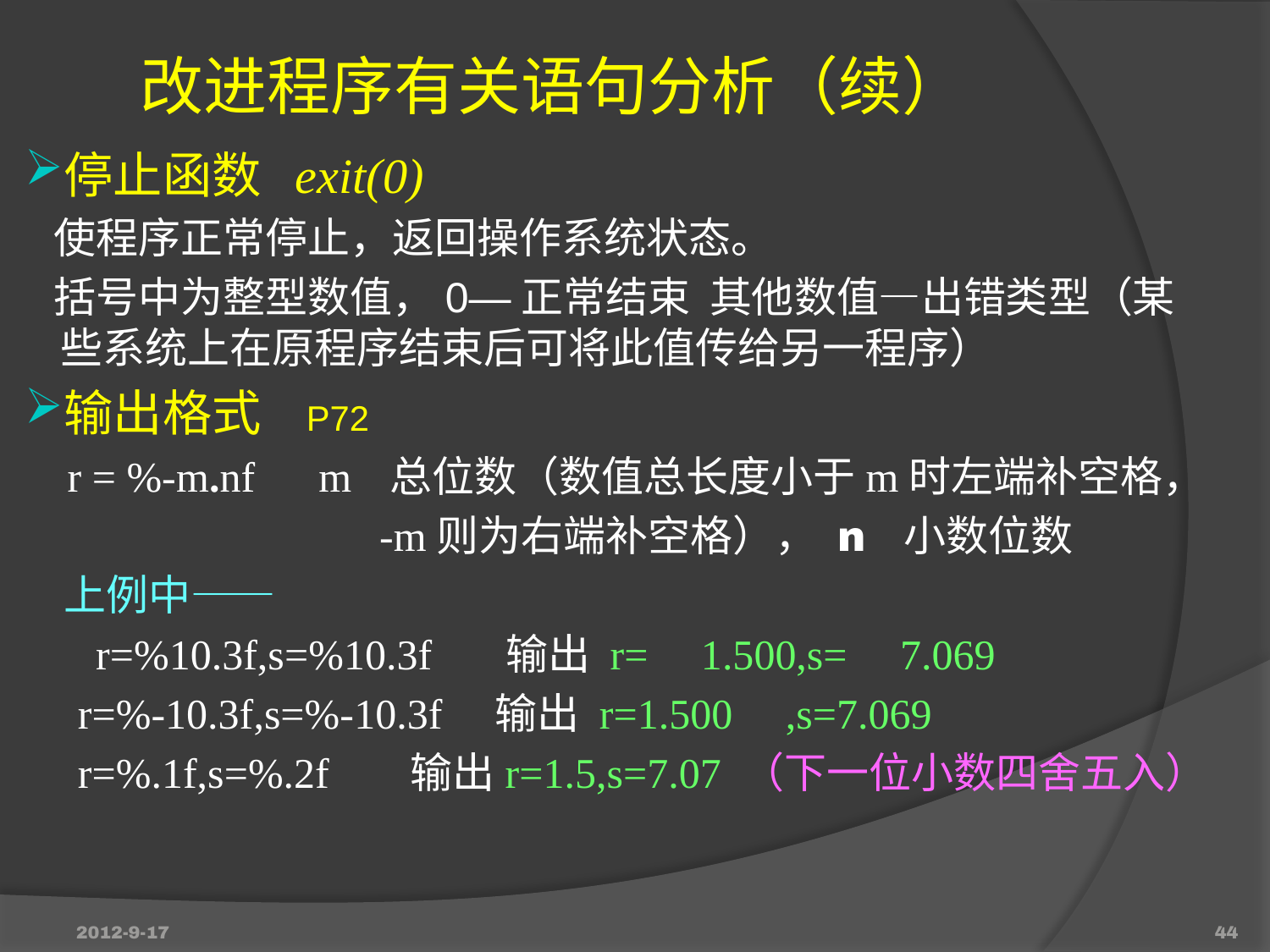

改进程序有关语句分析（续）
停止函数  exit(0)
  使程序正常停止，返回操作系统状态。
  括号中为整型数值，0—正常结束  其他数值—出错类型（某些系统上在原程序结束后可将此值传给另一程序）
输出格式   P72
   r = %-m.nf      m  总位数（数值总长度小于m时左端补空格，
                         -m则为右端补空格）， n  小数位数
   上例中——
     r=%10.3f,s=%10.3f      输出 r=     1.500,s=     7.069
     r=%-10.3f,s=%-10.3f    输出 r=1.500     ,s=7.069
     r=%.1f,s=%.2f     输出r=1.5,s=7.07 （下一位小数四舍五入）
2012-9-17
44